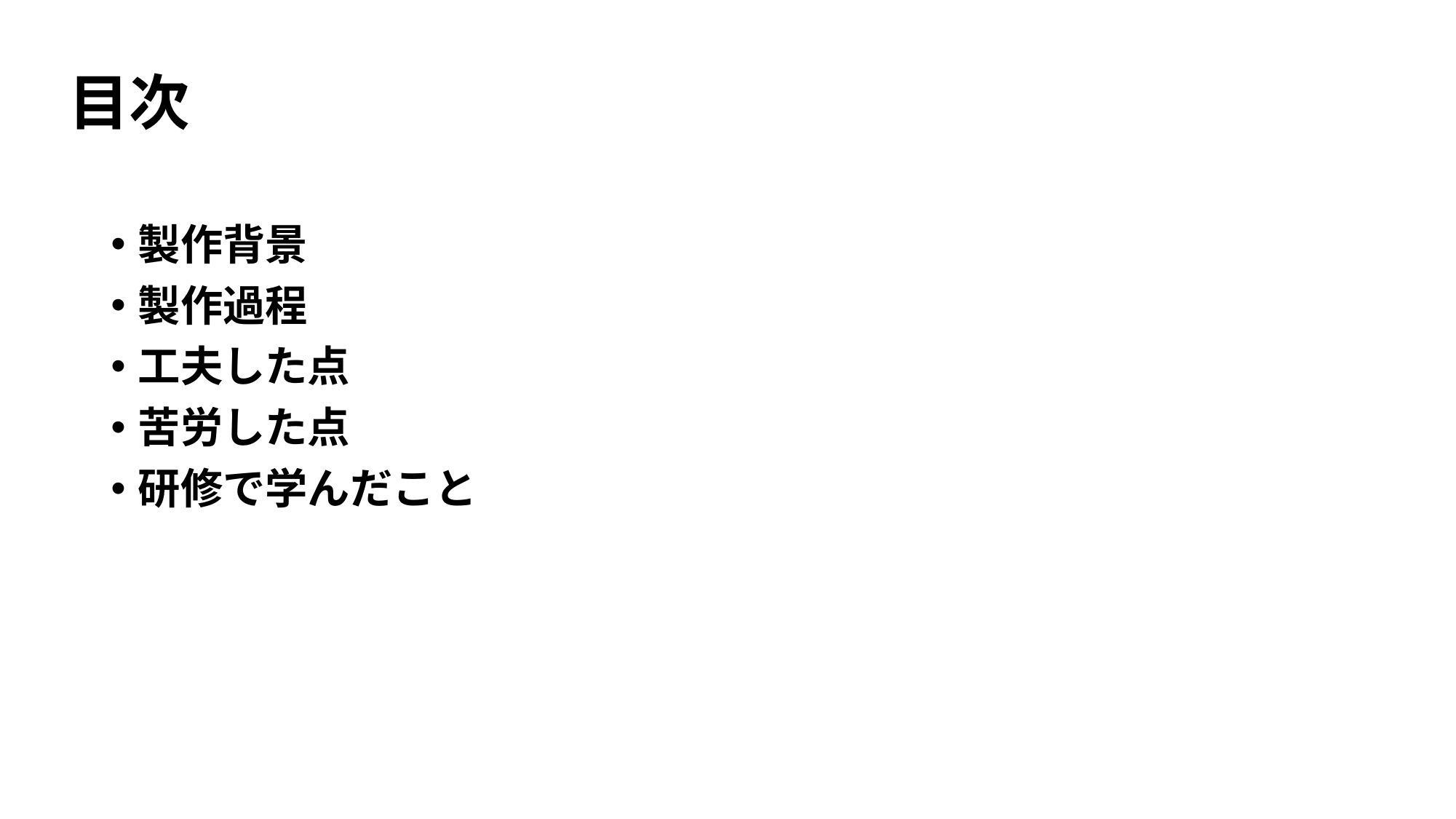

# 目次
製作背景
製作過程
工夫した点
苦労した点
研修で学んだこと